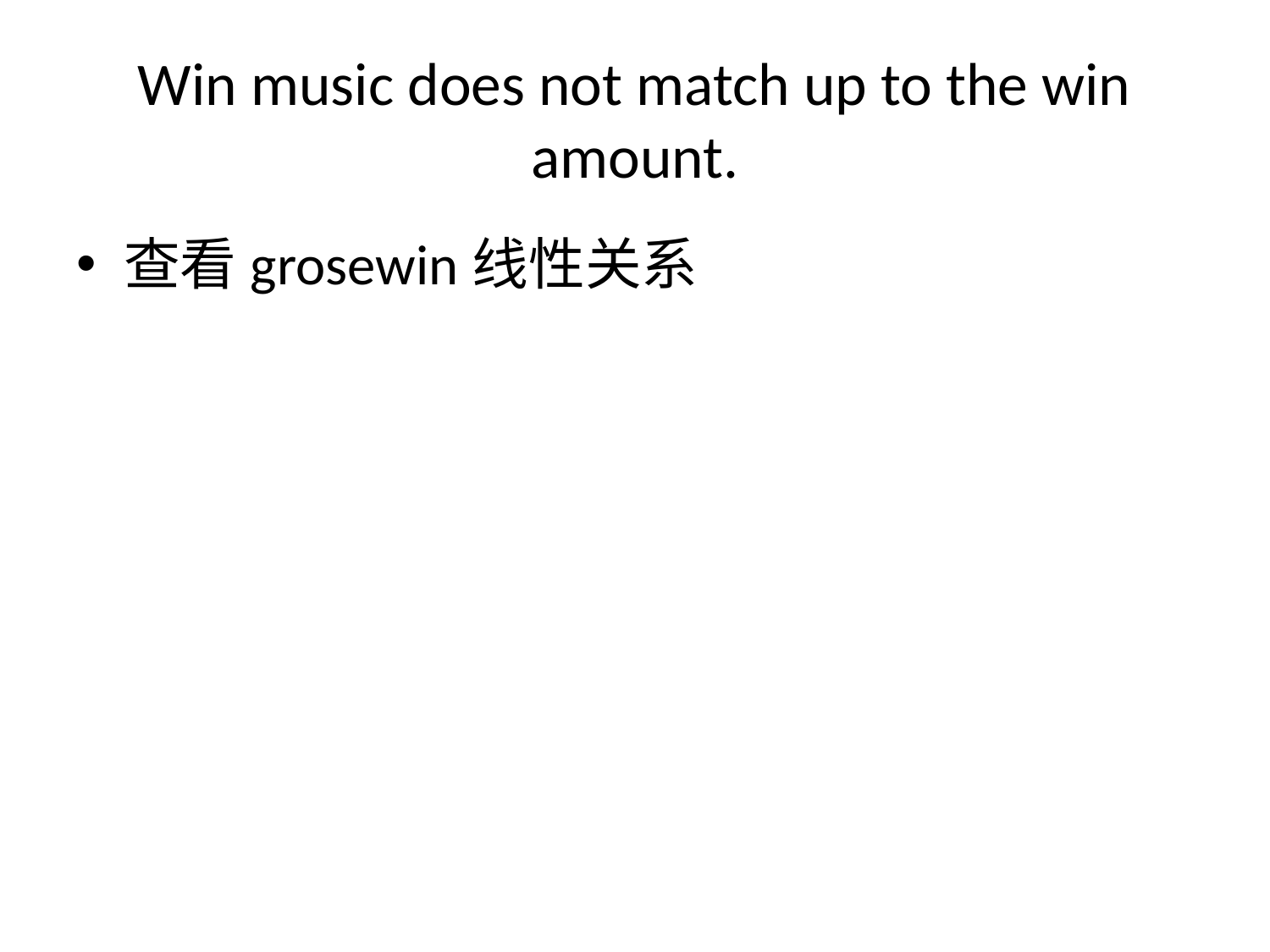

# Win music does not match up to the win amount.
查看grosewin线性关系